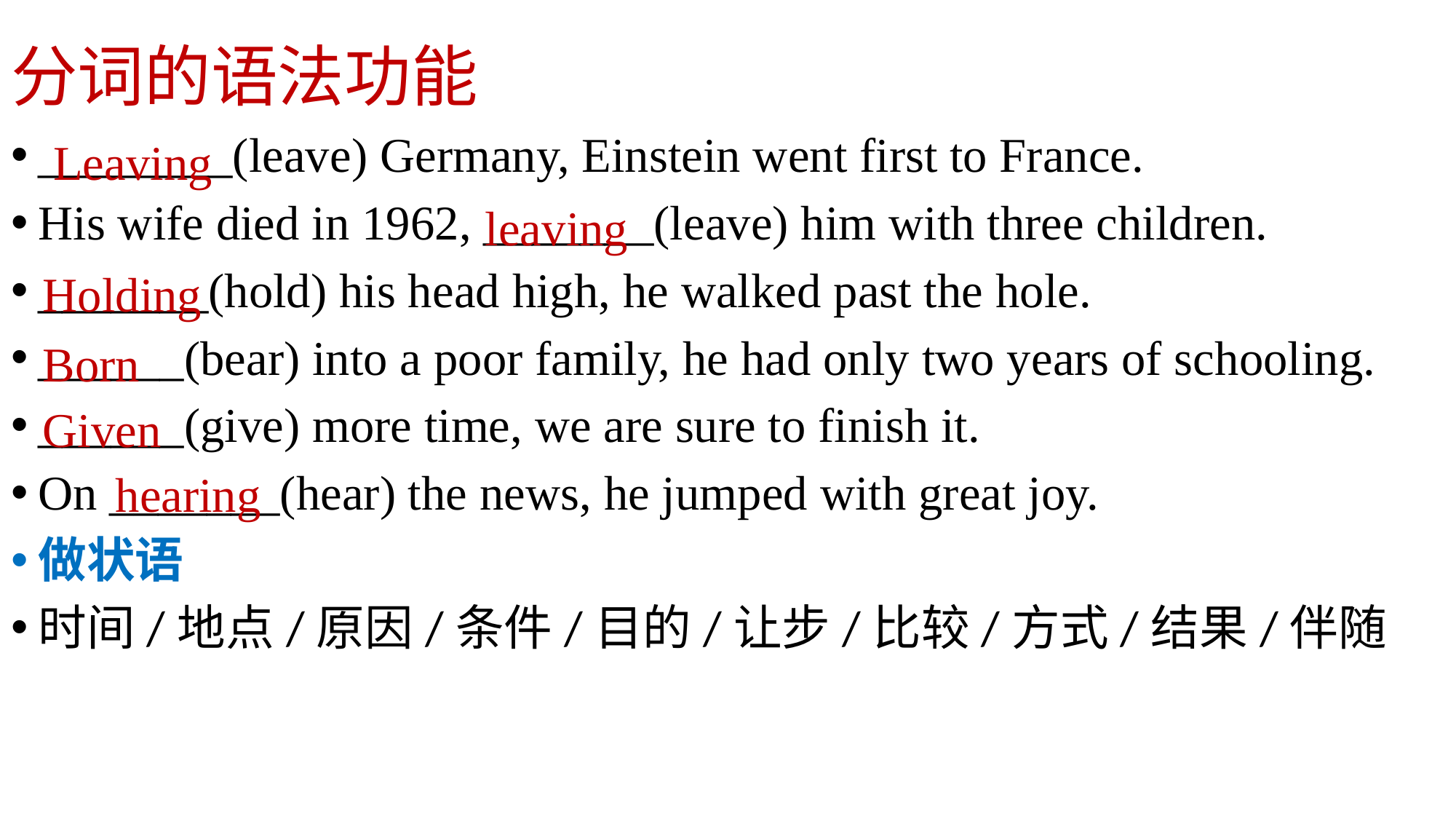

# 分词的语法功能
________(leave) Germany, Einstein went first to France.
His wife died in 1962, _______(leave) him with three children.
_______(hold) his head high, he walked past the hole.
______(bear) into a poor family, he had only two years of schooling.
______(give) more time, we are sure to finish it.
On _______(hear) the news, he jumped with great joy.
做状语
时间/地点/原因/条件/目的/让步/比较/方式/结果/伴随
Leaving
leaving
Holding
Born
Given
hearing